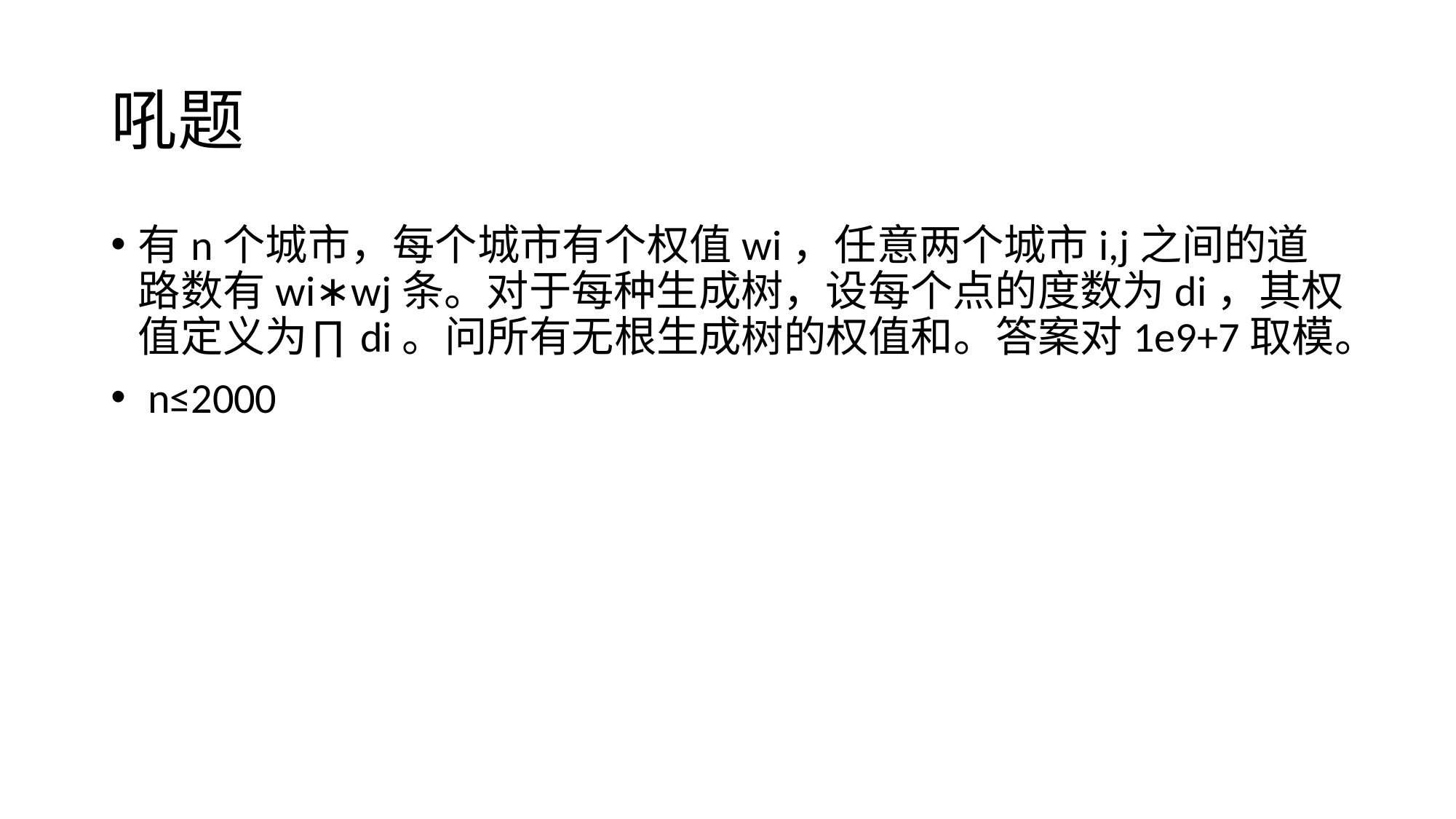

# 吼题
有n个城市，每个城市有个权值wi，任意两个城市i,j之间的道路数有wi∗wj条。对于每种生成树，设每个点的度数为di，其权值定义为∏di。问所有无根生成树的权值和。答案对1e9+7取模。
 n≤2000